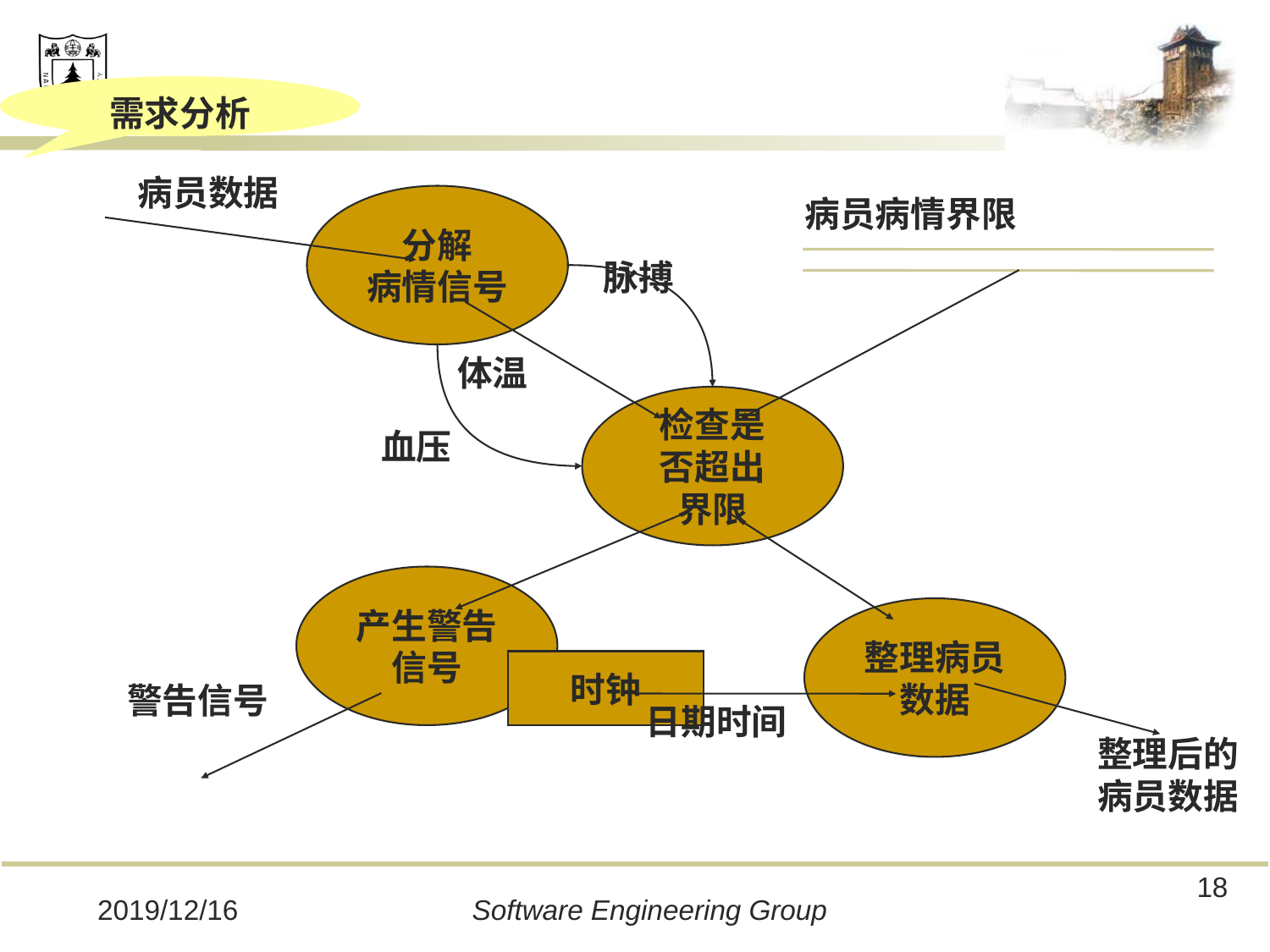

需求分析
病员数据
病员病情界限
分解
病情信号

脉搏

体温
检查是
否超出
界限
血压

产生警告
信号
整理病员
数据
时钟
警告信号

日期时间

整理后的病员数据
18
2019/12/16
Software Engineering Group